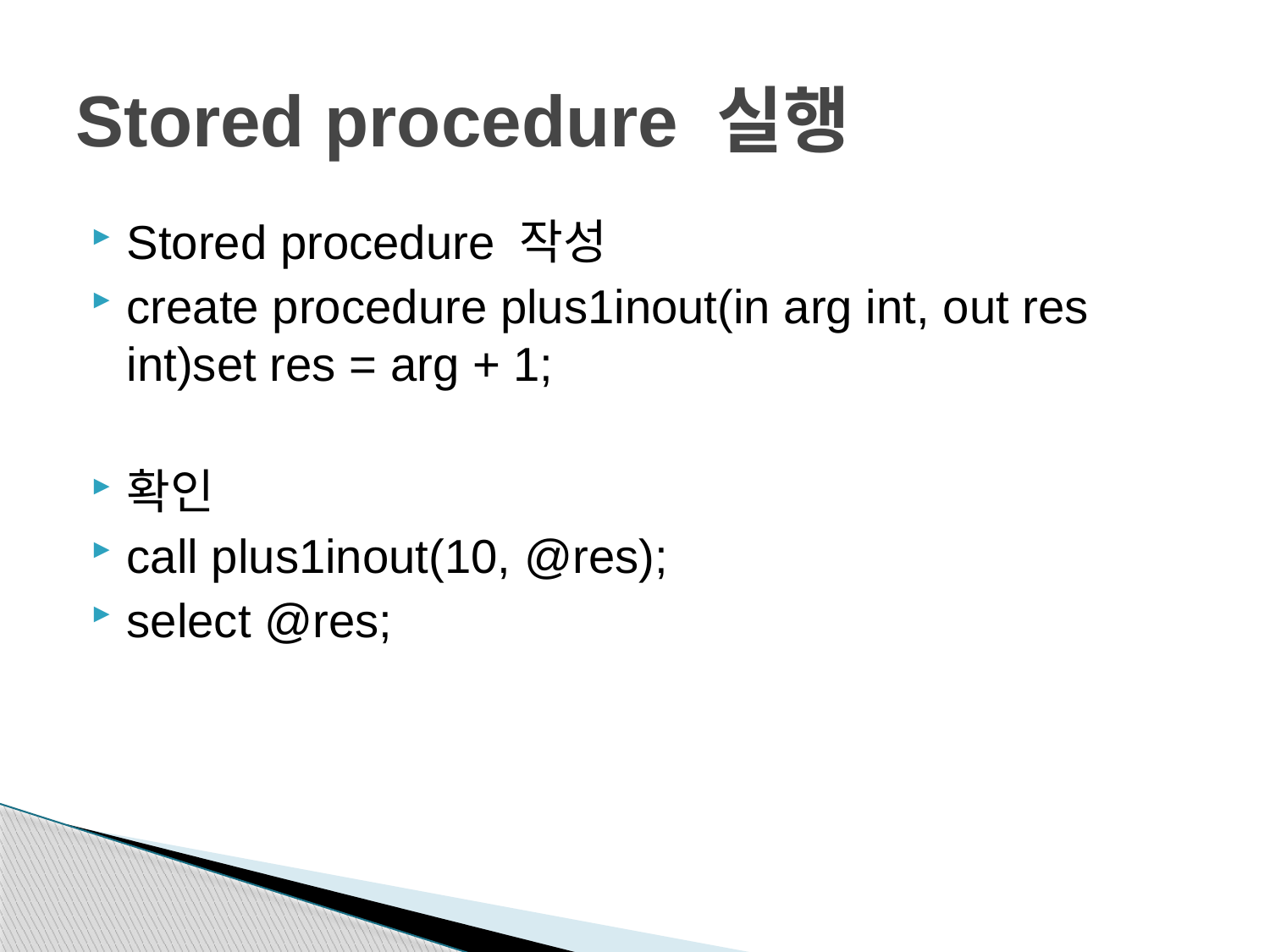

# Stored procedure 실행
Stored procedure 작성
create procedure plus1inout(in arg int, out res int)set res = arg + 1;

확인
call plus1inout(10, @res);
select @res;